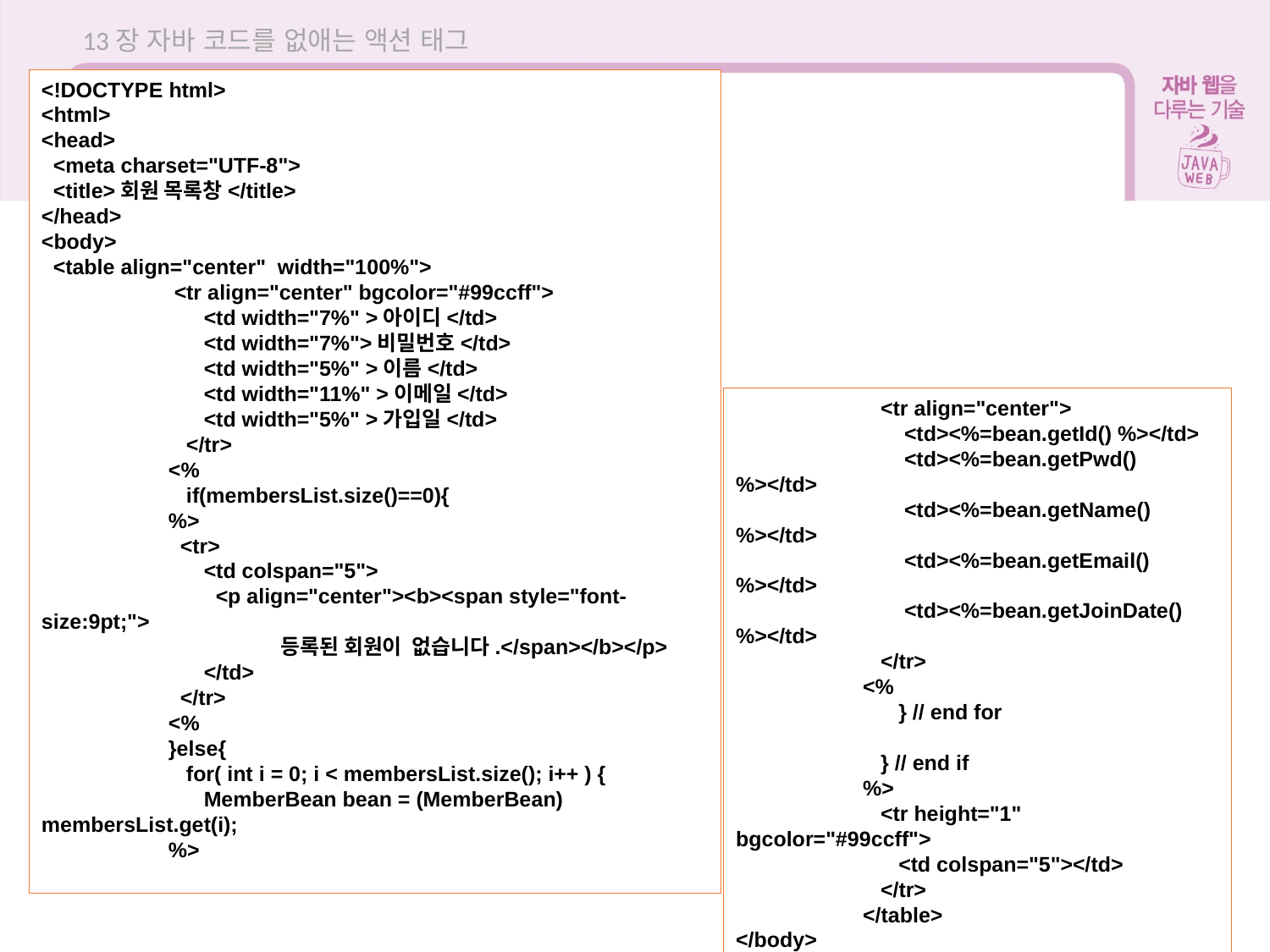

13장 자바 코드를 없애는 액션 태그
<!DOCTYPE html>
<html>
<head>
  <meta charset="UTF-8">
  <title>회원 목록창</title>
</head>
<body>
  <table align="center"  width="100%">
	 <tr align="center" bgcolor="#99ccff">
	      <td width="7%" >아이디</td>
	      <td width="7%">비밀번호</td>
	      <td width="5%" >이름</td>
	      <td width="11%" >이메일</td>
	      <td width="5%" >가입일</td>
	   </tr>
	<%
	   if(membersList.size()==0){
	%>
	  <tr>
	      <td colspan="5">
	        <p align="center"><b><span style="font-size:9pt;">
	                      등록된 회원이  없습니다.</span></b></p>
	      </td>
	  </tr>
	<%
	}else{
	   for( int i = 0; i < membersList.size(); i++ ) {
	      MemberBean bean = (MemberBean) membersList.get(i);
	%>

	   <tr align="center">
	       <td><%=bean.getId() %></td>
	       <td><%=bean.getPwd() %></td>
	       <td><%=bean.getName() %></td>
	       <td><%=bean.getEmail() %></td>
	       <td><%=bean.getJoinDate() %></td>
	   </tr>
	<%
	      } // end for

	   } // end if
	%>
	   <tr height="1" bgcolor="#99ccff">
	      <td colspan="5"></td>
	   </tr>
	</table>
</body>
</html>